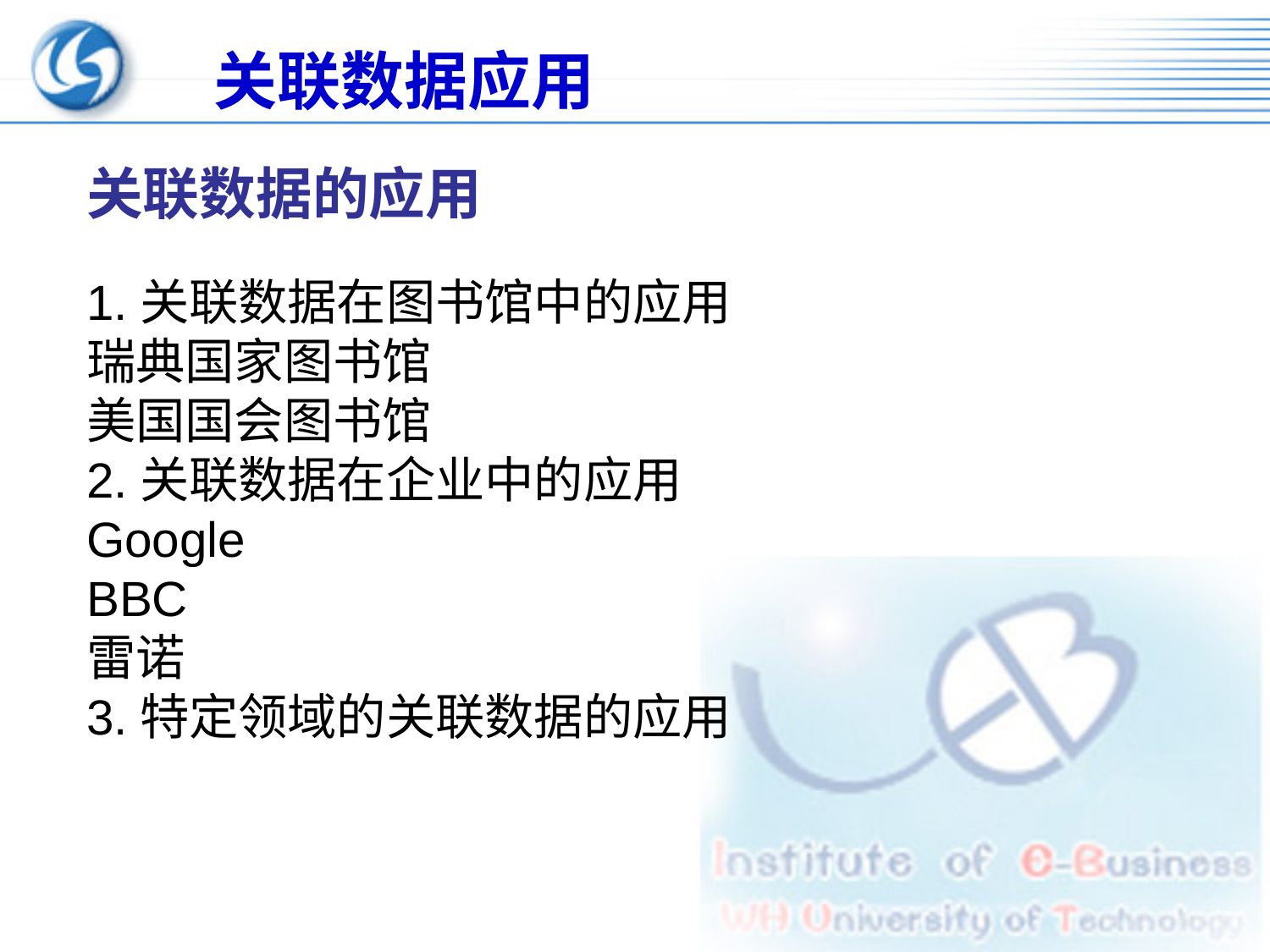

# 关联数据应用
关联数据的应用
1.关联数据在图书馆中的应用
瑞典国家图书馆
美国国会图书馆
2.关联数据在企业中的应用
Google
BBC
雷诺
3.特定领域的关联数据的应用